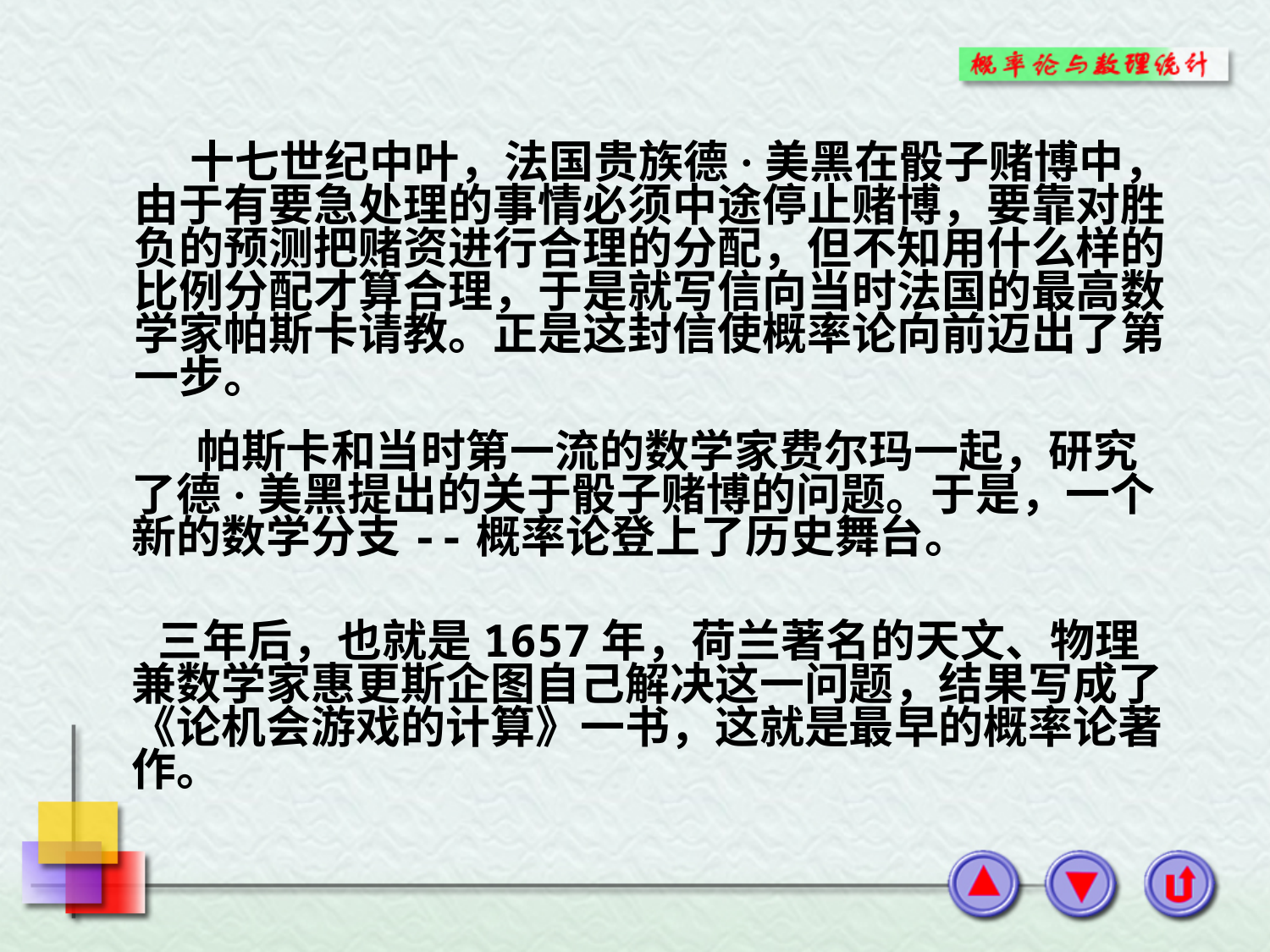

十七世纪中叶，法国贵族德·美黑在骰子赌博中，由于有要急处理的事情必须中途停止赌博，要靠对胜负的预测把赌资进行合理的分配，但不知用什么样的比例分配才算合理，于是就写信向当时法国的最高数学家帕斯卡请教。正是这封信使概率论向前迈出了第一步。

　　  帕斯卡和当时第一流的数学家费尔玛一起，研究了德·美黑提出的关于骰子赌博的问题。于是，一个新的数学分支--概率论登上了历史舞台。

      三年后，也就是1657年，荷兰著名的天文、物理兼数学家惠更斯企图自己解决这一问题，结果写成了《论机会游戏的计算》一书，这就是最早的概率论著作。